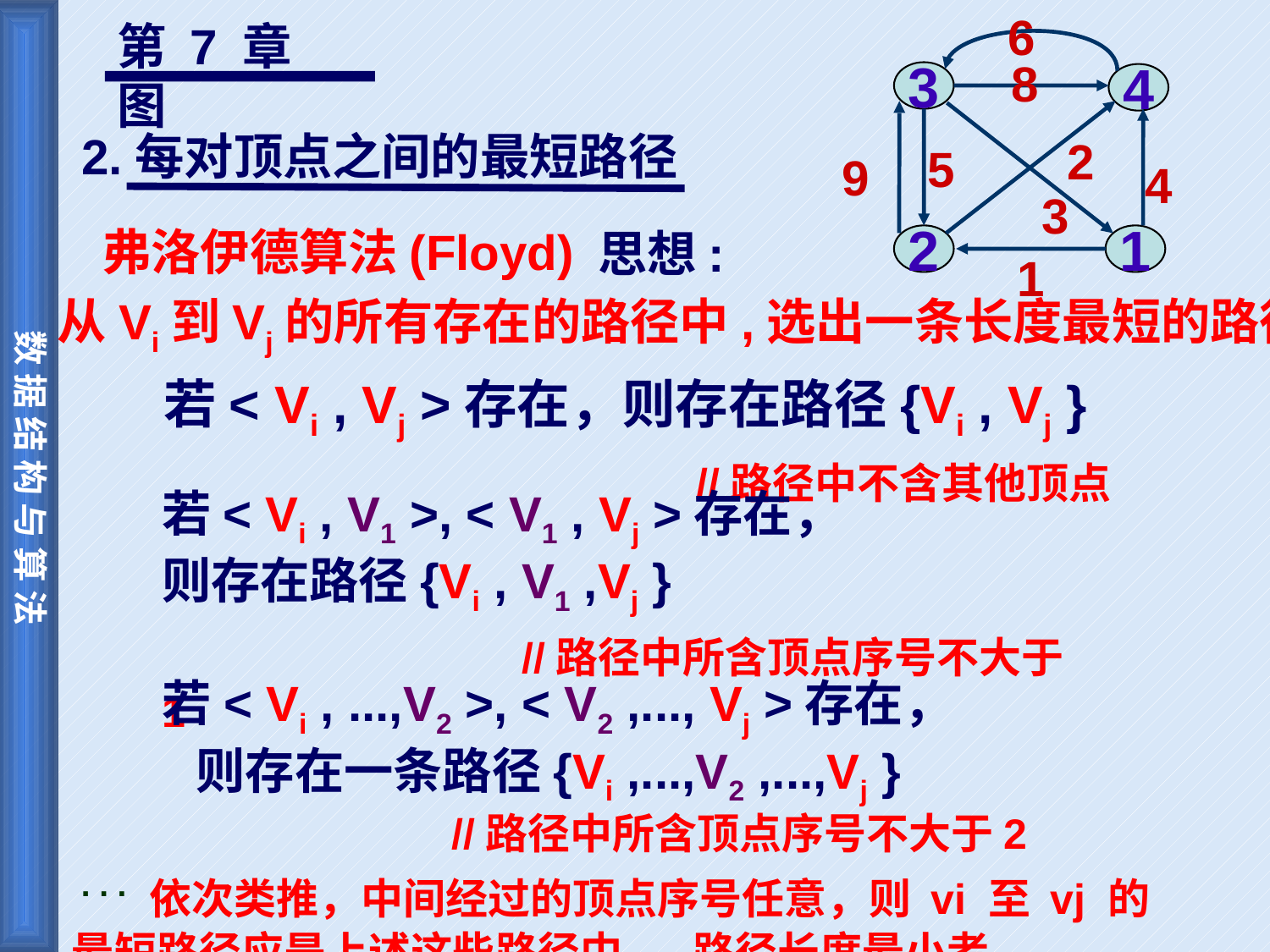

6
8
3
4

2
5
9
4
3
2
1
1

第 7 章  图

2.每对顶点之间的最短路径

弗洛伊德算法(Floyd)
思想:
从Vi到Vj的所有存在的路径中,选出一条长度最短的路径。
若< Vi , Vj >存在，则存在路径{Vi , Vj }
                                  //路径中不含其他顶点
若< Vi , V1 >, < V1 , Vj >存在，
则存在路径{Vi , V1 ,Vj }
                       //路径中所含顶点序号不大于1
       若< Vi , ...,V2 >, < V2 ,..., Vj >存在，
          则存在一条路径{Vi ,...,V2 ,...,Vj }
                                //路径中所含顶点序号不大于2
 . . . 依次类推，中间经过的顶点序号任意，则 vi 至 vj 的最短路径应是上述这些路径中，   路径长度最小者。
32